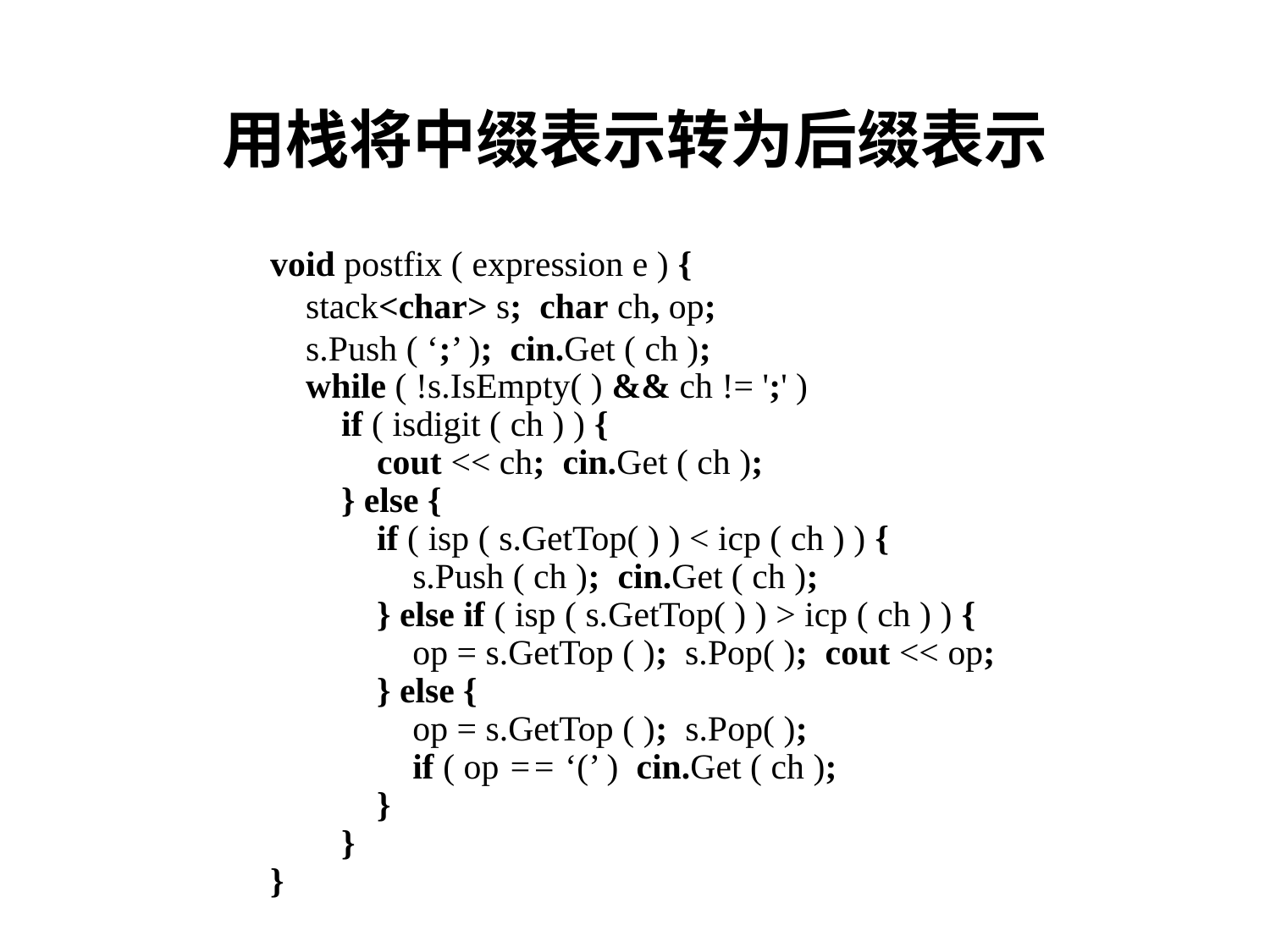

# 用栈将中缀表示转为后缀表示
void postfix ( expression e ) {
    stack<char> s;  char ch, op;
    s.Push ( ‘;’ );  cin.Get ( ch );
    while ( !s.IsEmpty( ) && ch != ';' )
        if ( isdigit ( ch ) ) {
            cout << ch;  cin.Get ( ch );
        } else {
            if ( isp ( s.GetTop( ) ) < icp ( ch ) ) {
                s.Push ( ch );  cin.Get ( ch );
            } else if ( isp ( s.GetTop( ) ) > icp ( ch ) ) {
                op = s.GetTop ( );  s.Pop( );  cout << op;
            } else {
                op = s.GetTop ( );  s.Pop( );
                if ( op == ‘(’ )  cin.Get ( ch );
            }
        }
}